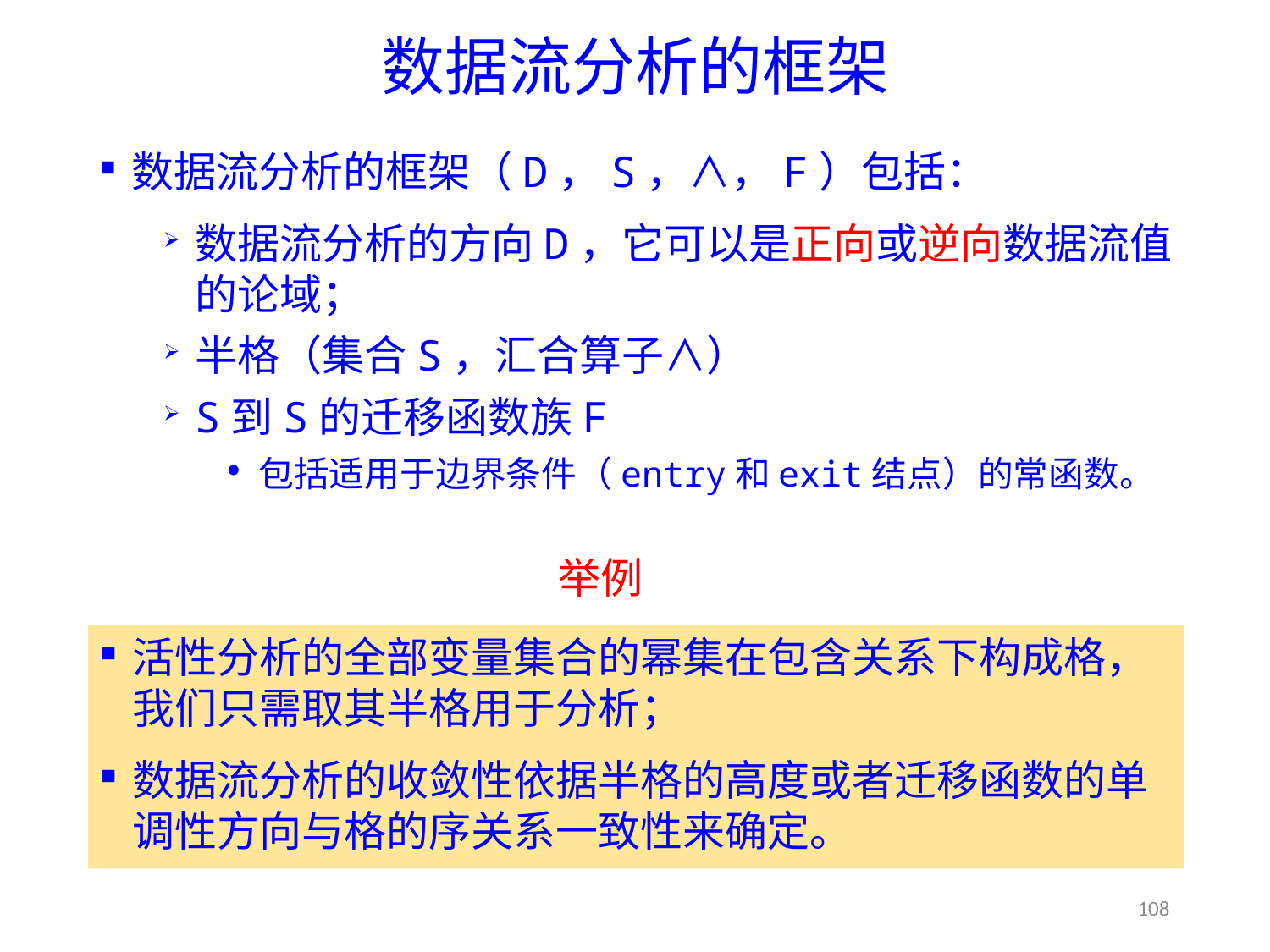

# 数据流分析的框架
数据流分析的框架（D，S，∧，F）包括：
数据流分析的方向D，它可以是正向或逆向数据流值的论域；
半格（集合S，汇合算子∧）
S到S的迁移函数族F
包括适用于边界条件（entry和exit结点）的常函数。
举例
活性分析的全部变量集合的幂集在包含关系下构成格，我们只需取其半格用于分析；
数据流分析的收敛性依据半格的高度或者迁移函数的单调性方向与格的序关系一致性来确定。
108